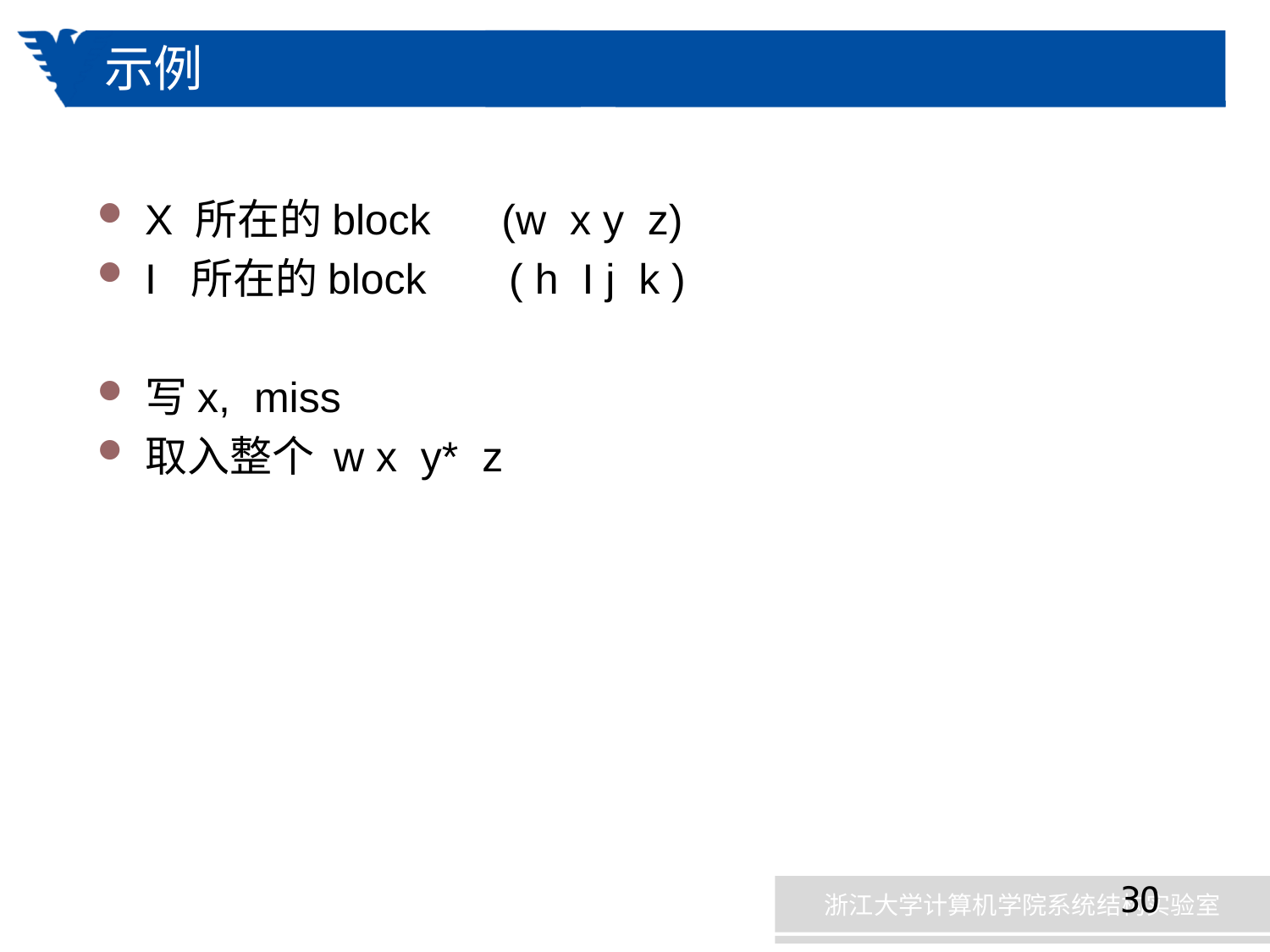

# 示例
X 所在的block      (w  x y  z)
I  所在的block       ( h  I j  k )

写x,  miss
取入整个 w x  y*  z